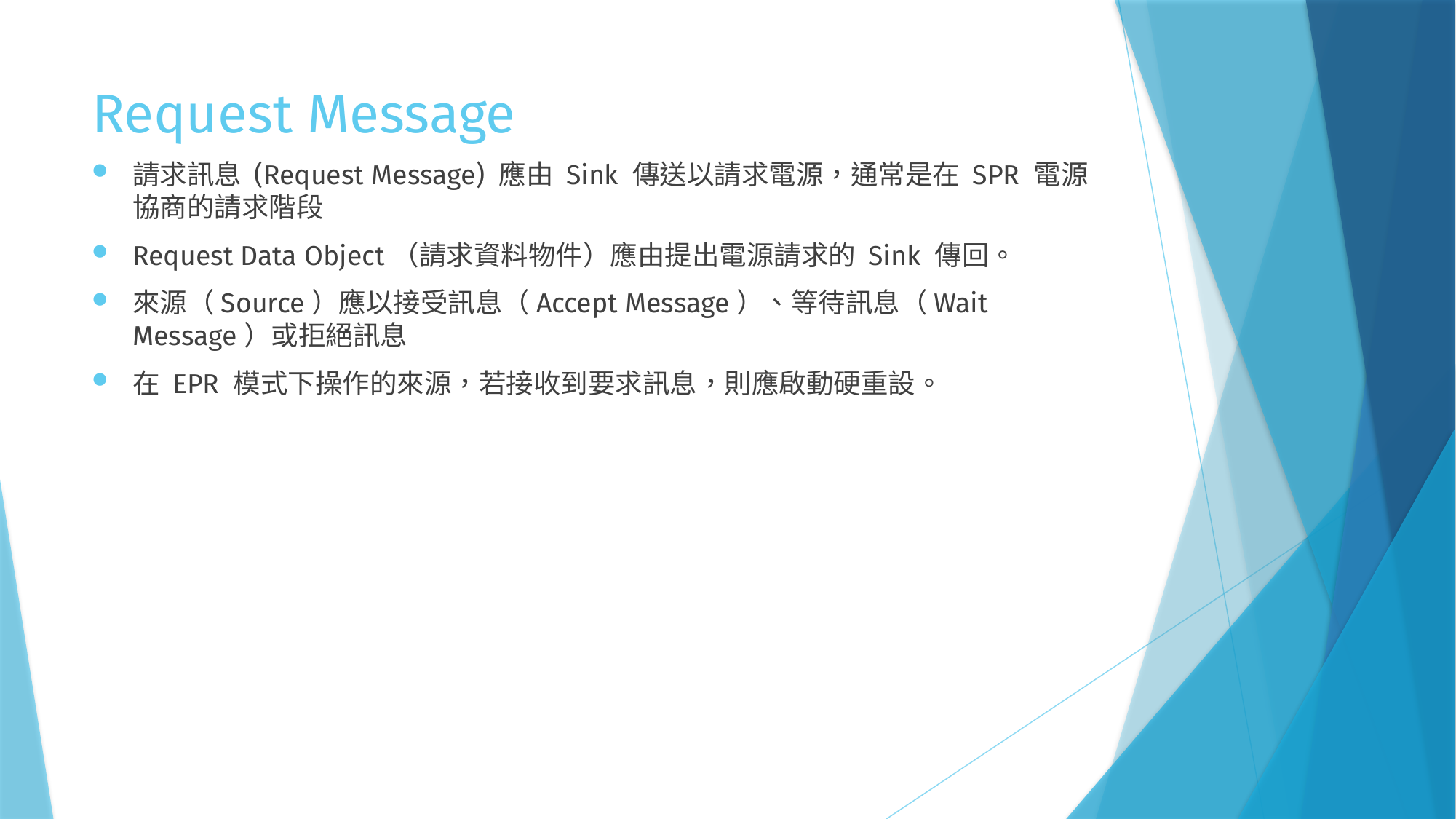

# Request Message
請求訊息 (Request Message) 應由 Sink 傳送以請求電源，通常是在 SPR 電源協商的請求階段
Request Data Object（請求資料物件）應由提出電源請求的 Sink 傳回。
來源（Source）應以接受訊息（Accept Message）、等待訊息（Wait Message）或拒絕訊息
在 EPR 模式下操作的來源，若接收到要求訊息，則應啟動硬重設。